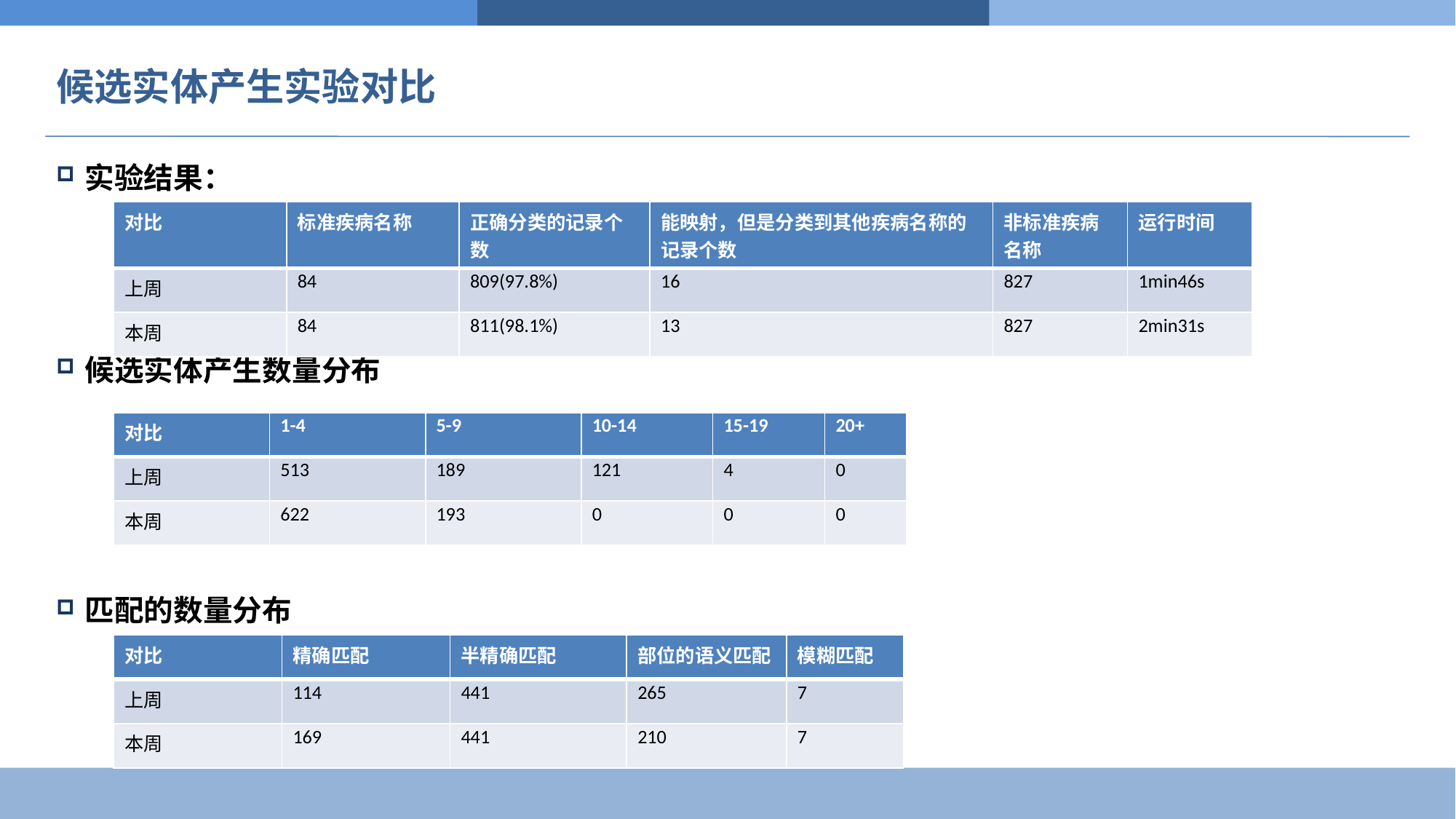

# 候选实体产生实验对比
实验结果：

候选实体产生数量分布

匹配的数量分布

| 对比 | 标准疾病名称 | 正确分类的记录个数 | 能映射，但是分类到其他疾病名称的记录个数 | 非标准疾病名称 | 运行时间 |
| --- | --- | --- | --- | --- | --- |
| 上周 | 84 | 809(97.8%) | 16 | 827 | 1min46s |
| 本周 | 84 | 811(98.1%) | 13 | 827 | 2min31s |
| 对比 | 1-4 | 5-9 | 10-14 | 15-19 | 20+ |
| --- | --- | --- | --- | --- | --- |
| 上周 | 513 | 189 | 121 | 4 | 0 |
| 本周 | 622 | 193 | 0 | 0 | 0 |
| 对比 | 精确匹配 | 半精确匹配 | 部位的语义匹配 | 模糊匹配 |
| --- | --- | --- | --- | --- |
| 上周 | 114 | 441 | 265 | 7 |
| 本周 | 169 | 441 | 210 | 7 |